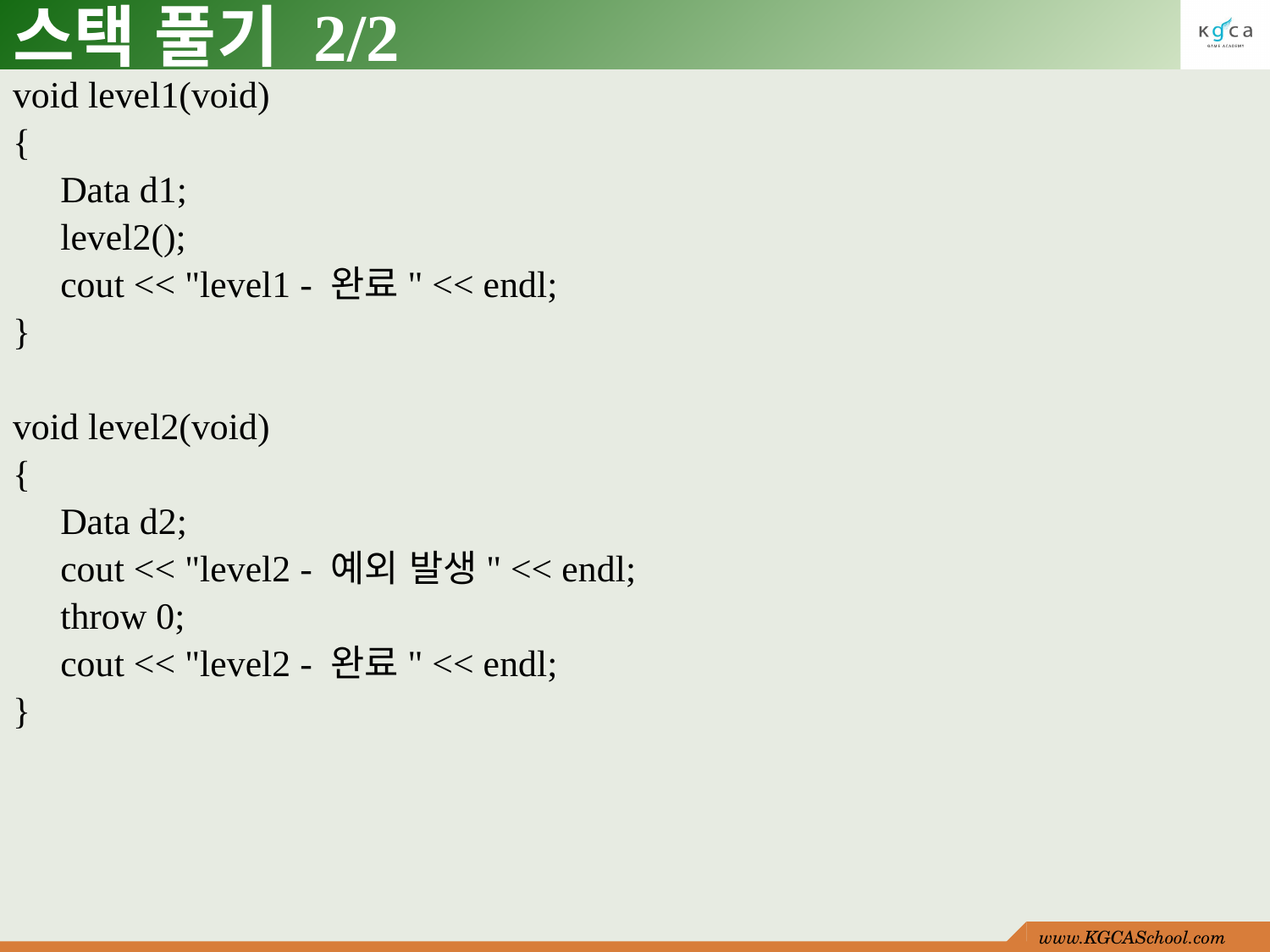

# 스택 풀기 2/2
void level1(void)
{
	Data d1;
	level2();
	cout << "level1 - 완료" << endl;
}

void level2(void)
{
	Data d2;
	cout << "level2 - 예외 발생" << endl;
	throw 0;
	cout << "level2 - 완료" << endl;
}